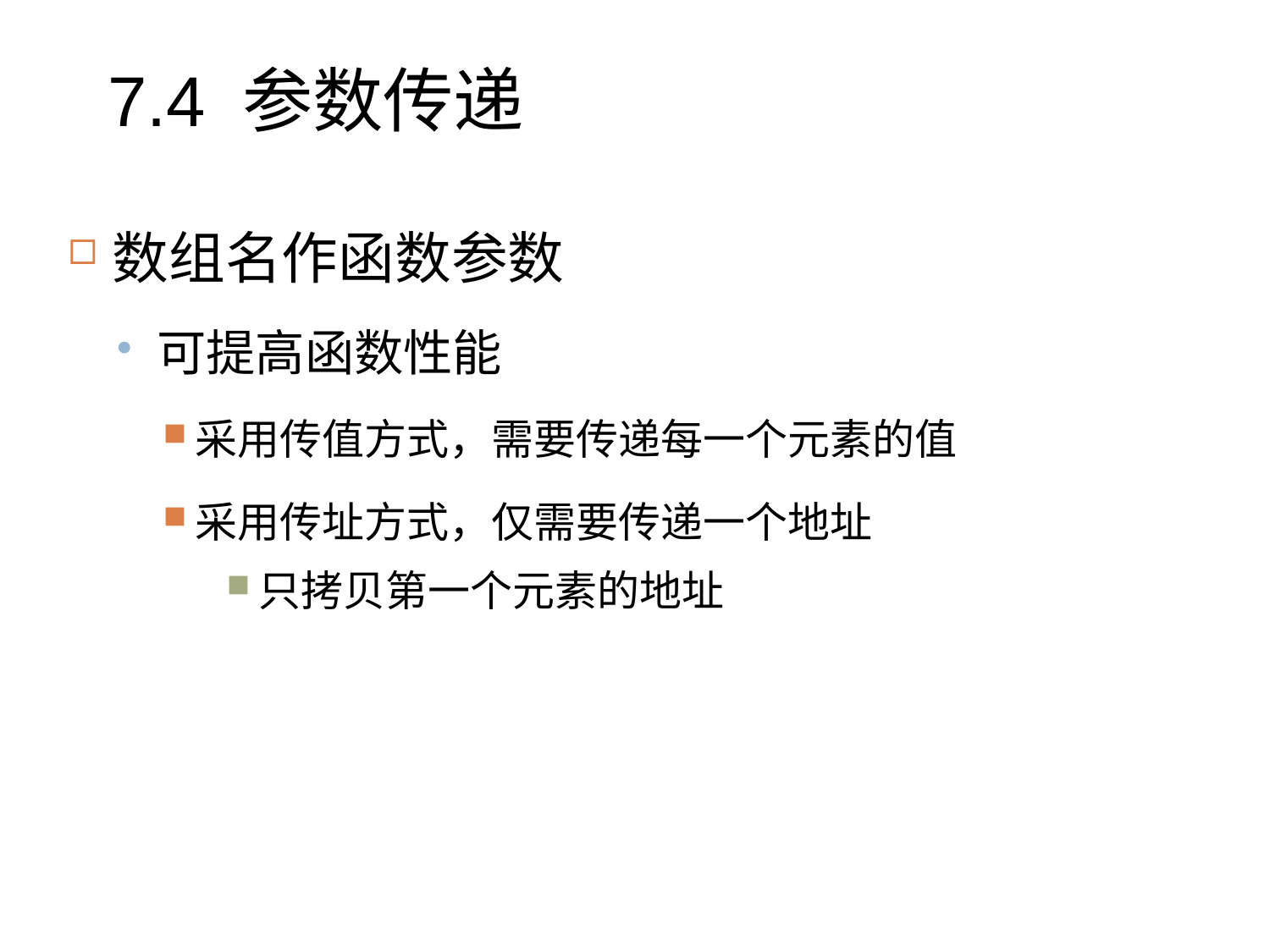

# 7.4 参数传递
数组名作函数参数
可提高函数性能
采用传值方式，需要传递每一个元素的值
采用传址方式，仅需要传递一个地址
只拷贝第一个元素的地址